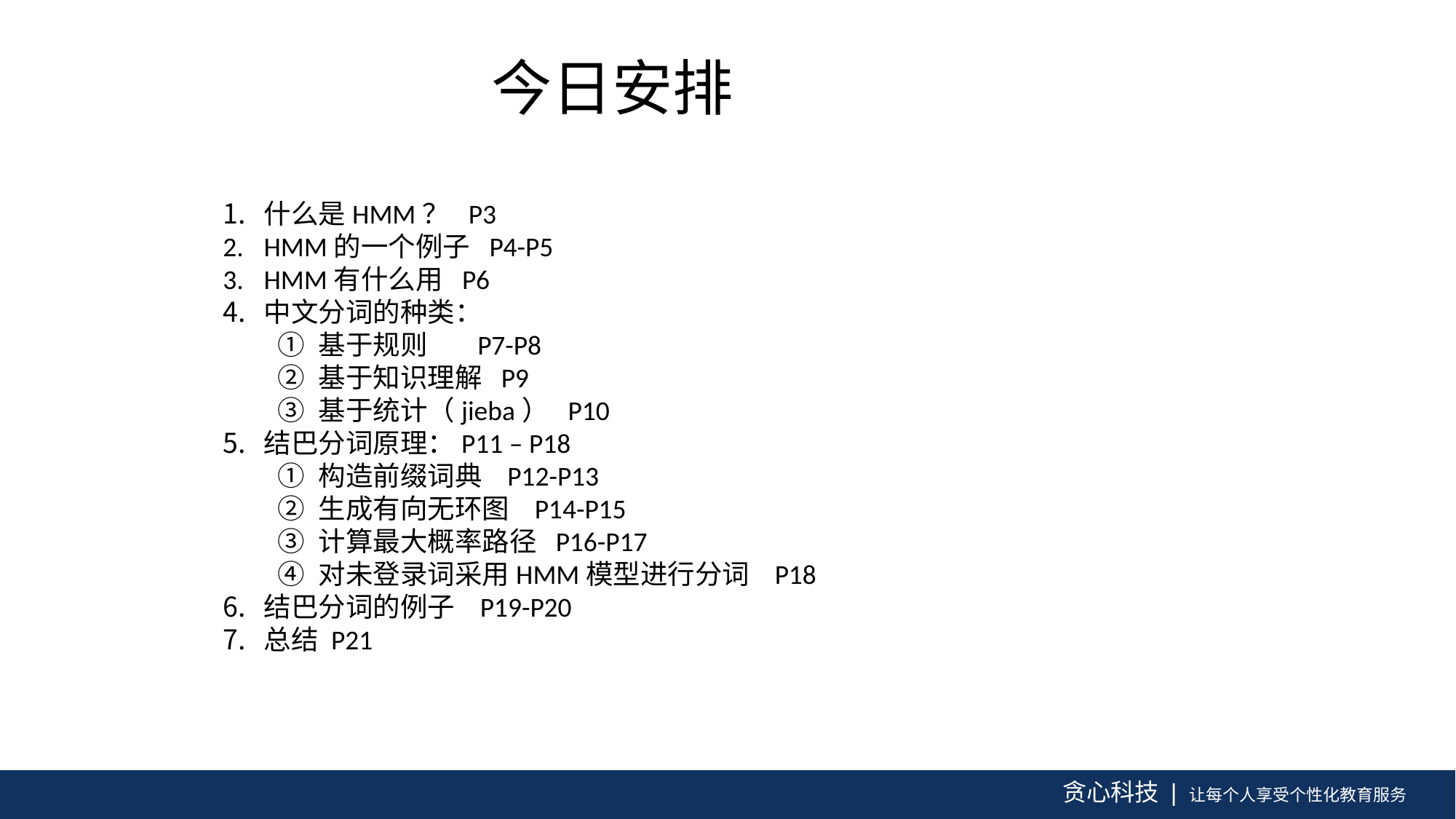

今日安排
什么是HMM？  P3
HMM的一个例子  P4-P5
HMM有什么用  P6
中文分词的种类：
基于规则       P7-P8
基于知识理解  P9
基于统计（jieba）  P10
结巴分词原理：P11 – P18
构造前缀词典   P12-P13
生成有向无环图   P14-P15
计算最大概率路径  P16-P17
对未登录词采用HMM模型进行分词   P18
结巴分词的例子   P19-P20
总结 P21